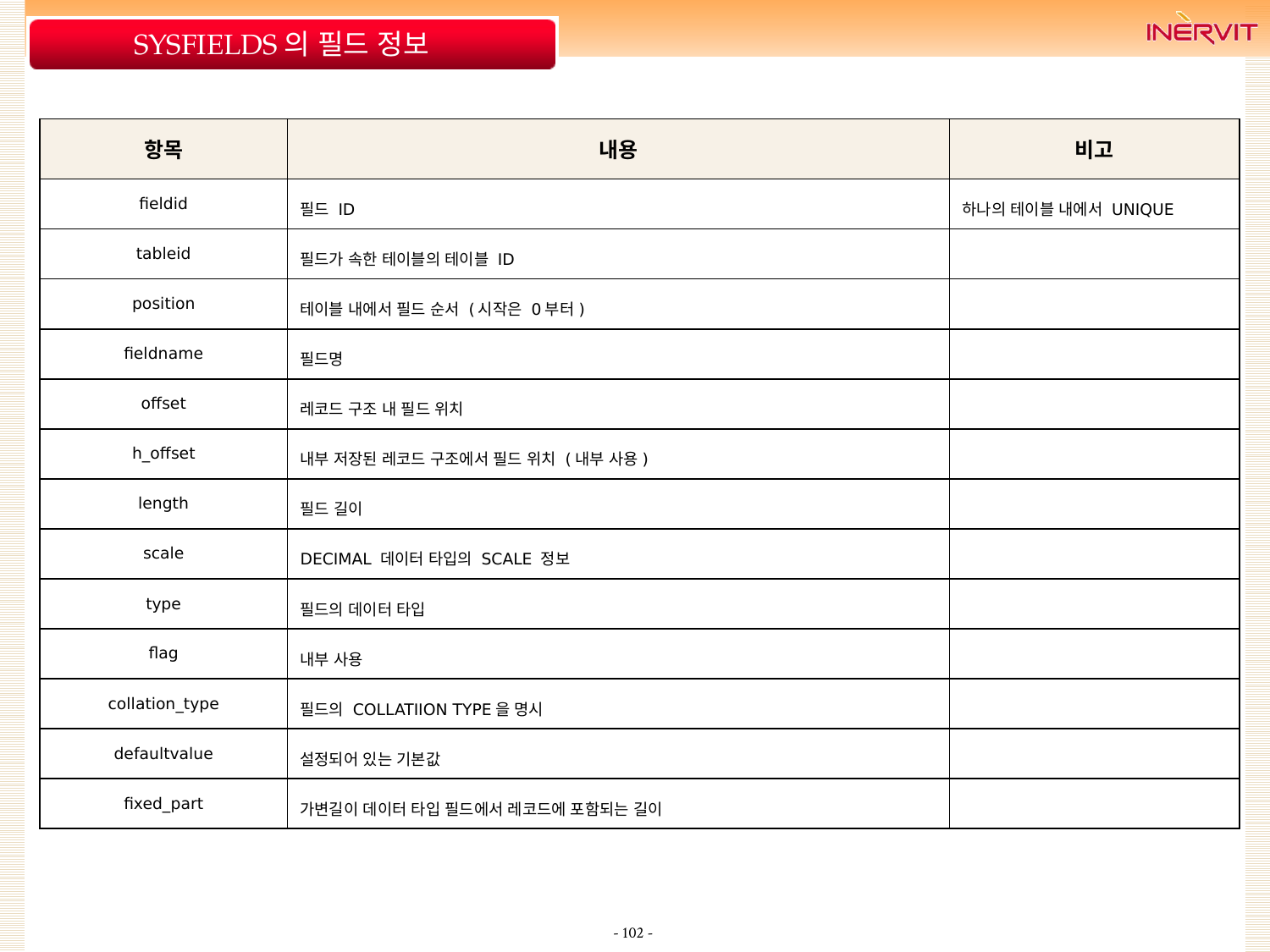

# SYSFIELDS의 필드 정보
| 항목 | 내용 | 비고 |
| --- | --- | --- |
| fieldid | 필드 ID | 하나의 테이블 내에서 UNIQUE |
| tableid | 필드가 속한 테이블의 테이블 ID |  |
| position | 테이블 내에서 필드 순서 (시작은 0부터) |  |
| fieldname | 필드명 |  |
| offset | 레코드 구조 내 필드 위치 |  |
| h\_offset | 내부 저장된 레코드 구조에서 필드 위치 (내부 사용) |  |
| length | 필드 길이 |  |
| scale | DECIMAL 데이터 타입의 SCALE 정보 |  |
| type | 필드의 데이터 타입 |  |
| flag | 내부 사용 |  |
| collation\_type | 필드의 COLLATIION TYPE을 명시 |  |
| defaultvalue | 설정되어 있는 기본값 |  |
| fixed\_part | 가변길이 데이터 타입 필드에서 레코드에 포함되는 길이 |  |
- 102 -